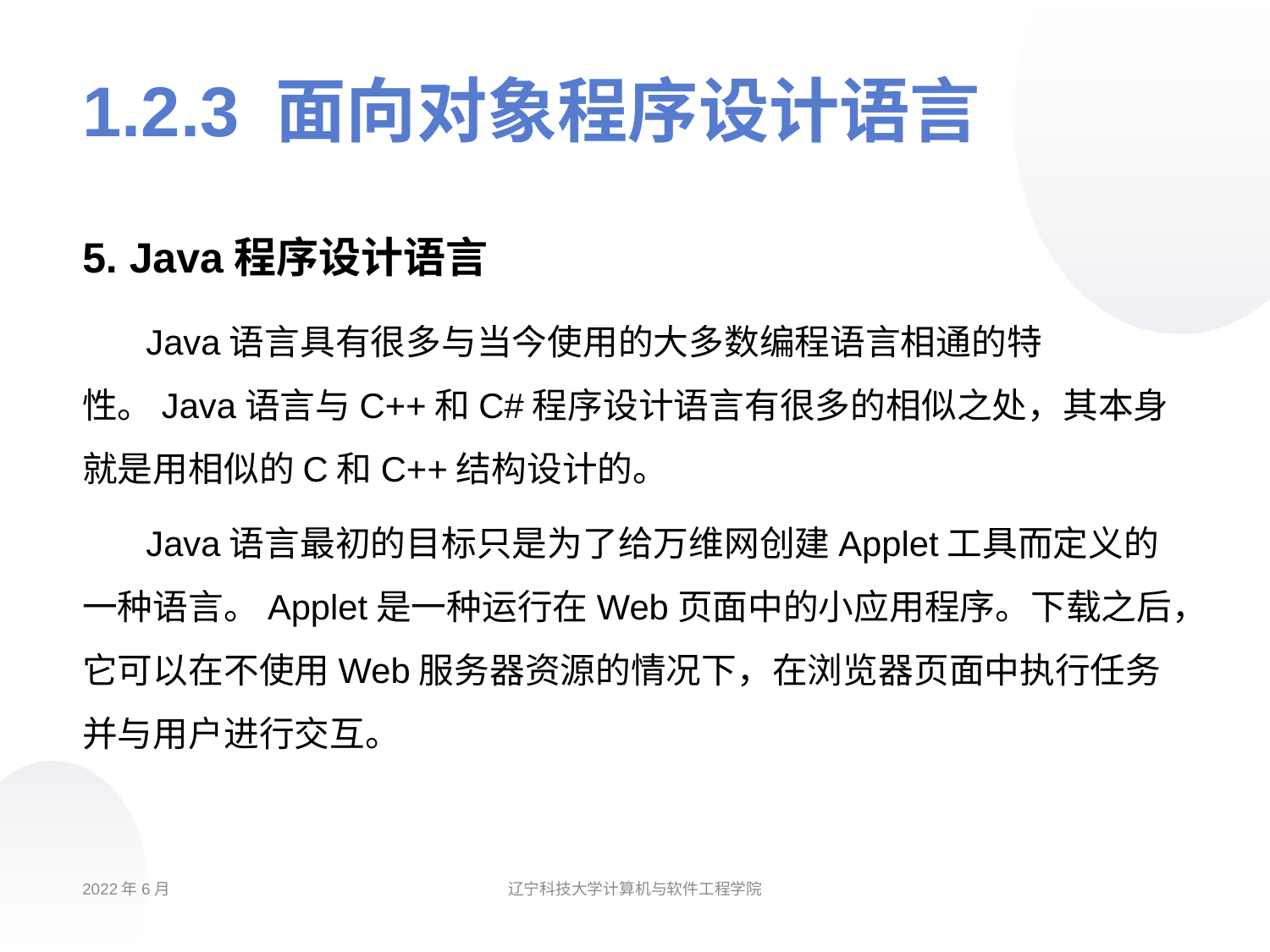

# 1.2.3 面向对象程序设计语言
5. Java程序设计语言
Java语言具有很多与当今使用的大多数编程语言相通的特性。Java语言与C++和C#程序设计语言有很多的相似之处，其本身就是用相似的C和C++结构设计的。
Java语言最初的目标只是为了给万维网创建Applet工具而定义的一种语言。Applet是一种运行在Web页面中的小应用程序。下载之后，它可以在不使用Web服务器资源的情况下，在浏览器页面中执行任务并与用户进行交互。

2022年6月
辽宁科技大学计算机与软件工程学院
117